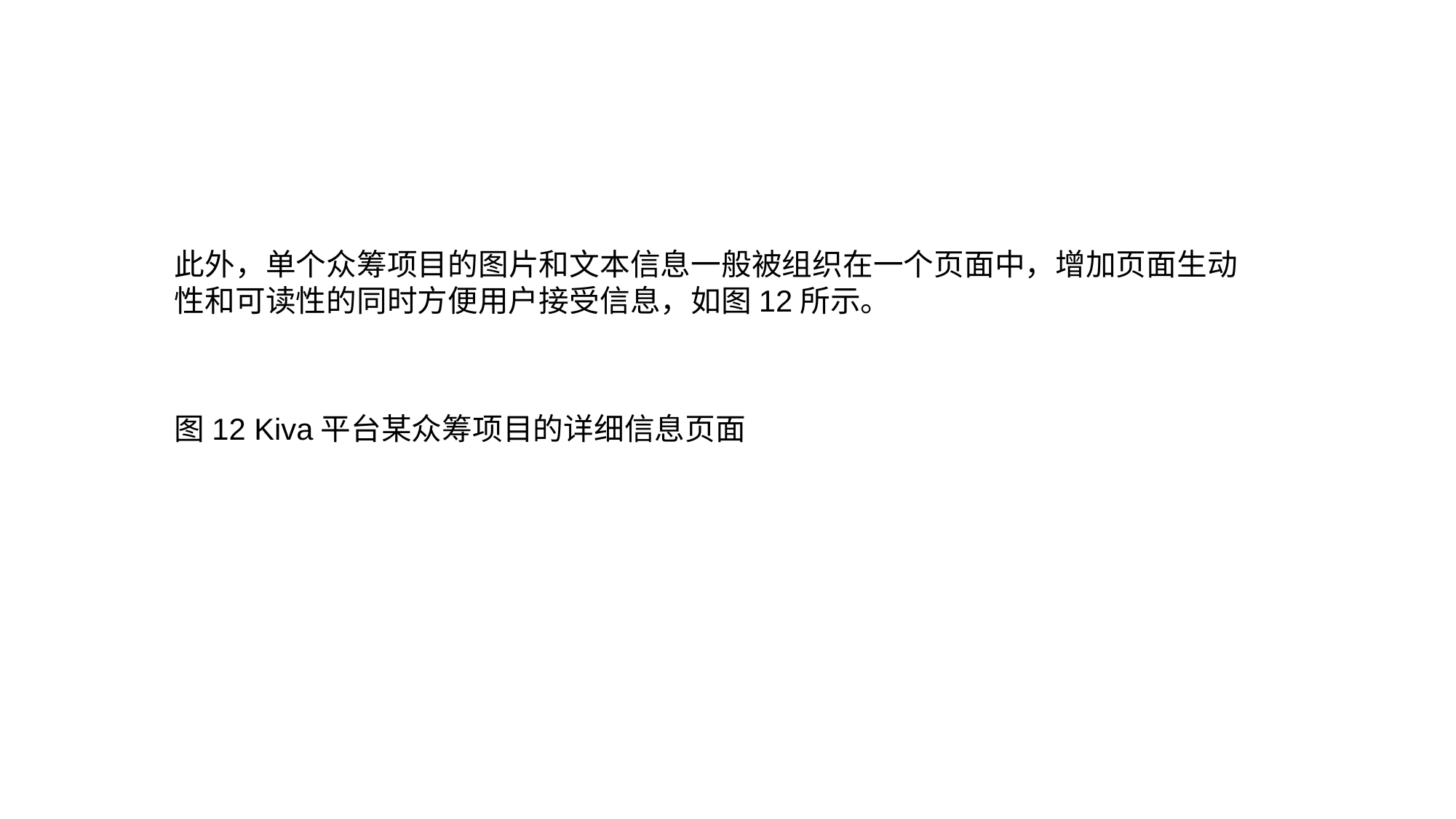

此外，单个众筹项目的图片和文本信息一般被组织在一个页面中，增加页面生动性和可读性的同时方便用户接受信息，如图12所示。
图12 Kiva平台某众筹项目的详细信息页面